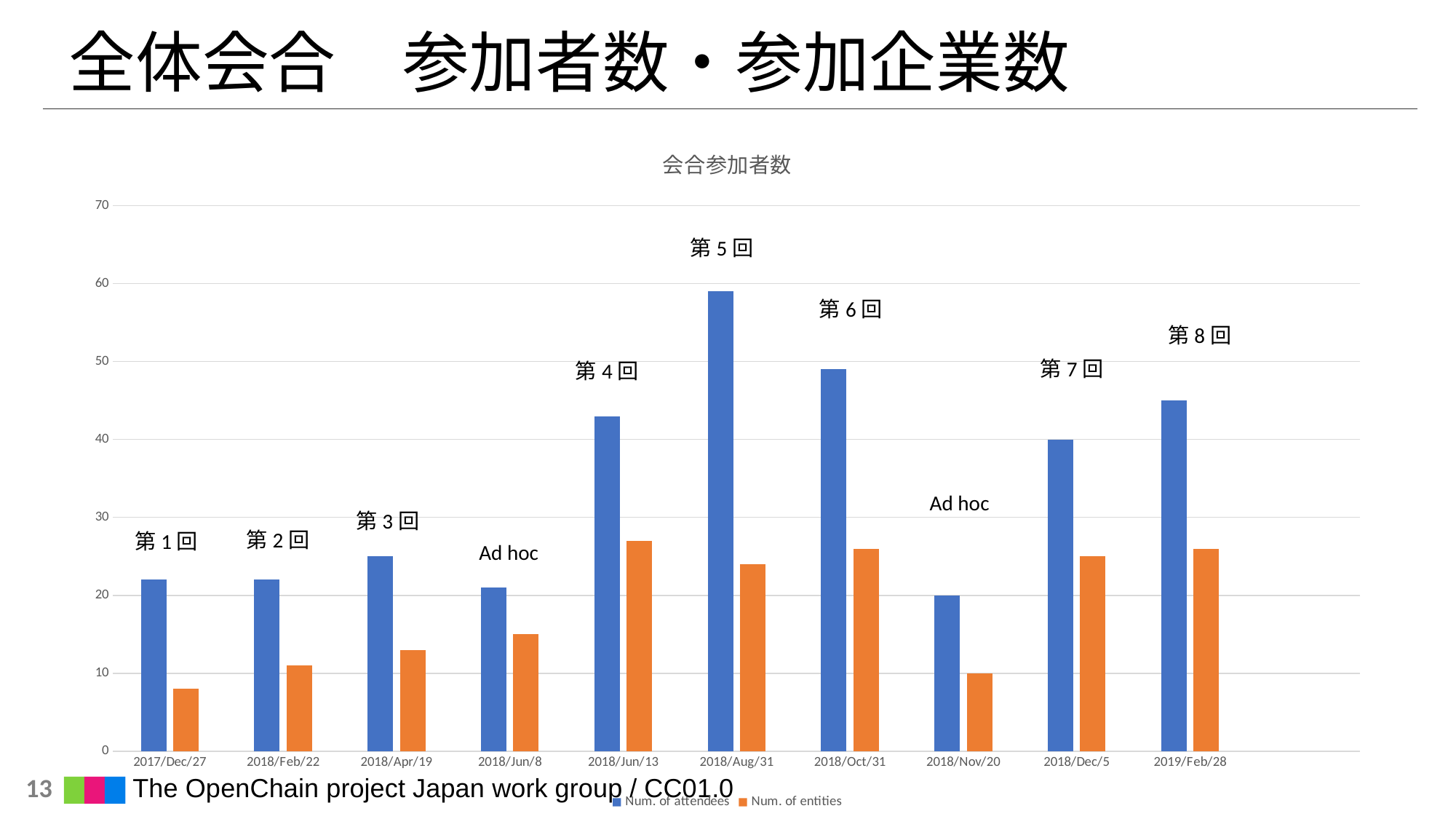

# 全体会合　参加者数・参加企業数

### Chart: 会合参加者数

| Category | Num. of attendees | Num. of entities |
|---|---|---|
| 2017/Dec/27 | 22.0 | 8.0 |
| 2018/Feb/22 | 22.0 | 11.0 |
| 2018/Apr/19 | 25.0 | 13.0 |
| 2018/Jun/8 | 21.0 | 15.0 |
| 2018/Jun/13 | 43.0 | 27.0 |
| 2018/Aug/31 | 59.0 | 24.0 |
| 2018/Oct/31 | 49.0 | 26.0 |
| 2018/Nov/20 | 20.0 | 10.0 |
| 2018/Dec/5 | 40.0 | 25.0 |
| 2019/Feb/28 | 45.0 | 26.0 |
第5回
第6回
第8回
第7回
第4回
Ad hoc
第3回
第2回
第1回
Ad hoc